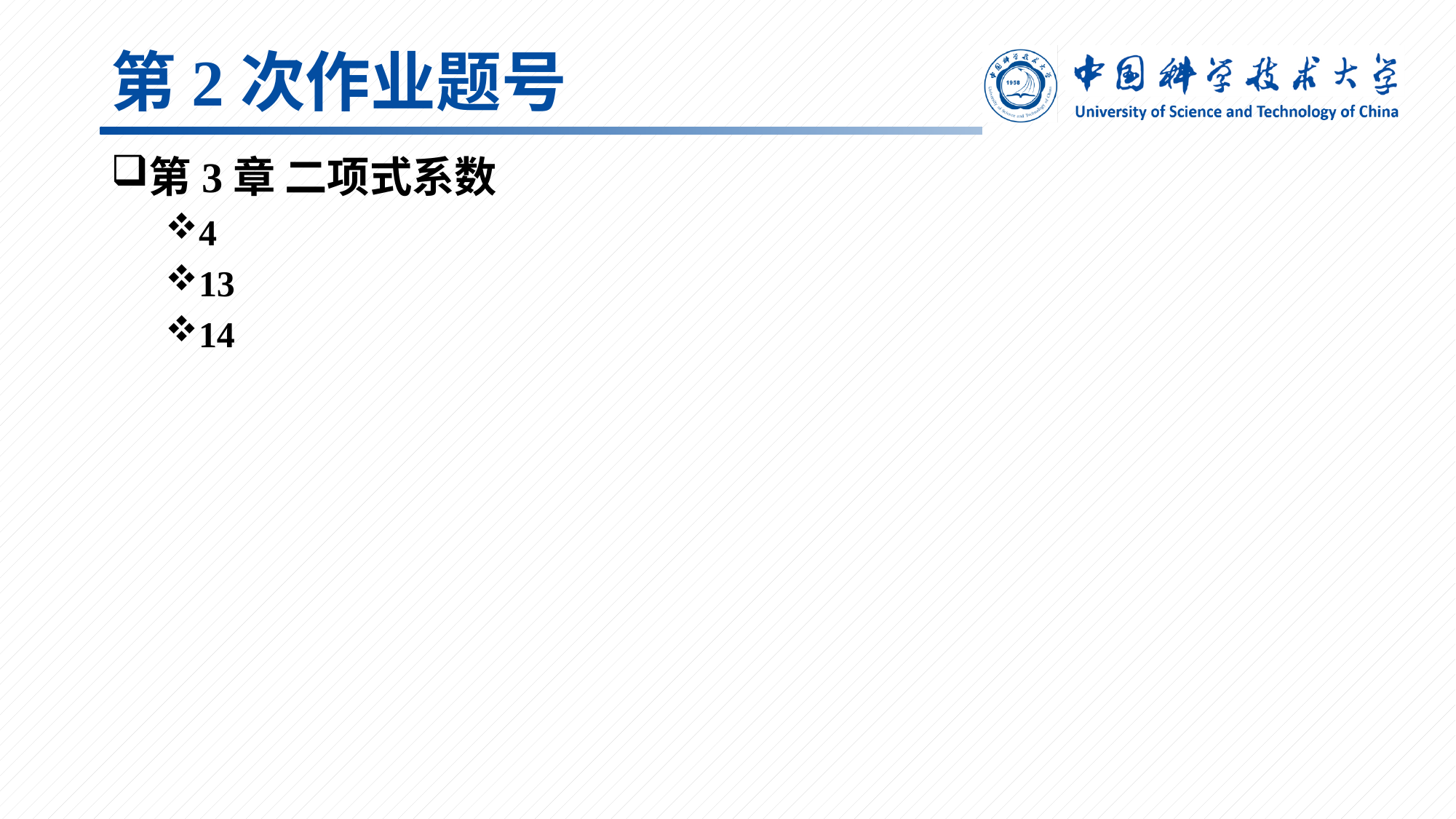

# 第2次作业题号
第3章 二项式系数
4
13
14